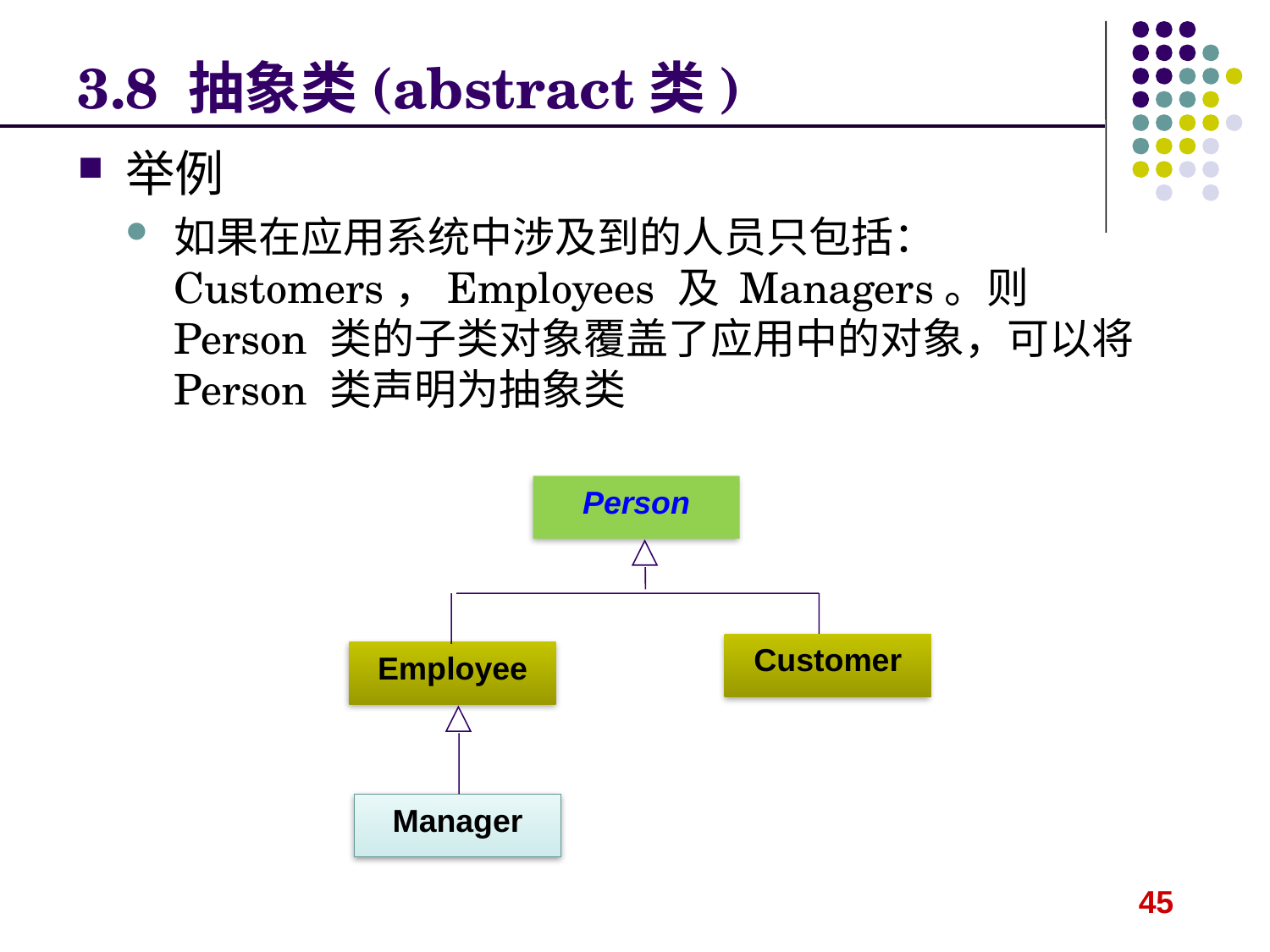

# 3.8 抽象类(abstract类)
举例
如果在应用系统中涉及到的人员只包括：Customers，Employees 及 Managers。则Person 类的子类对象覆盖了应用中的对象，可以将Person 类声明为抽象类
Person

Customer
Employee

Manager